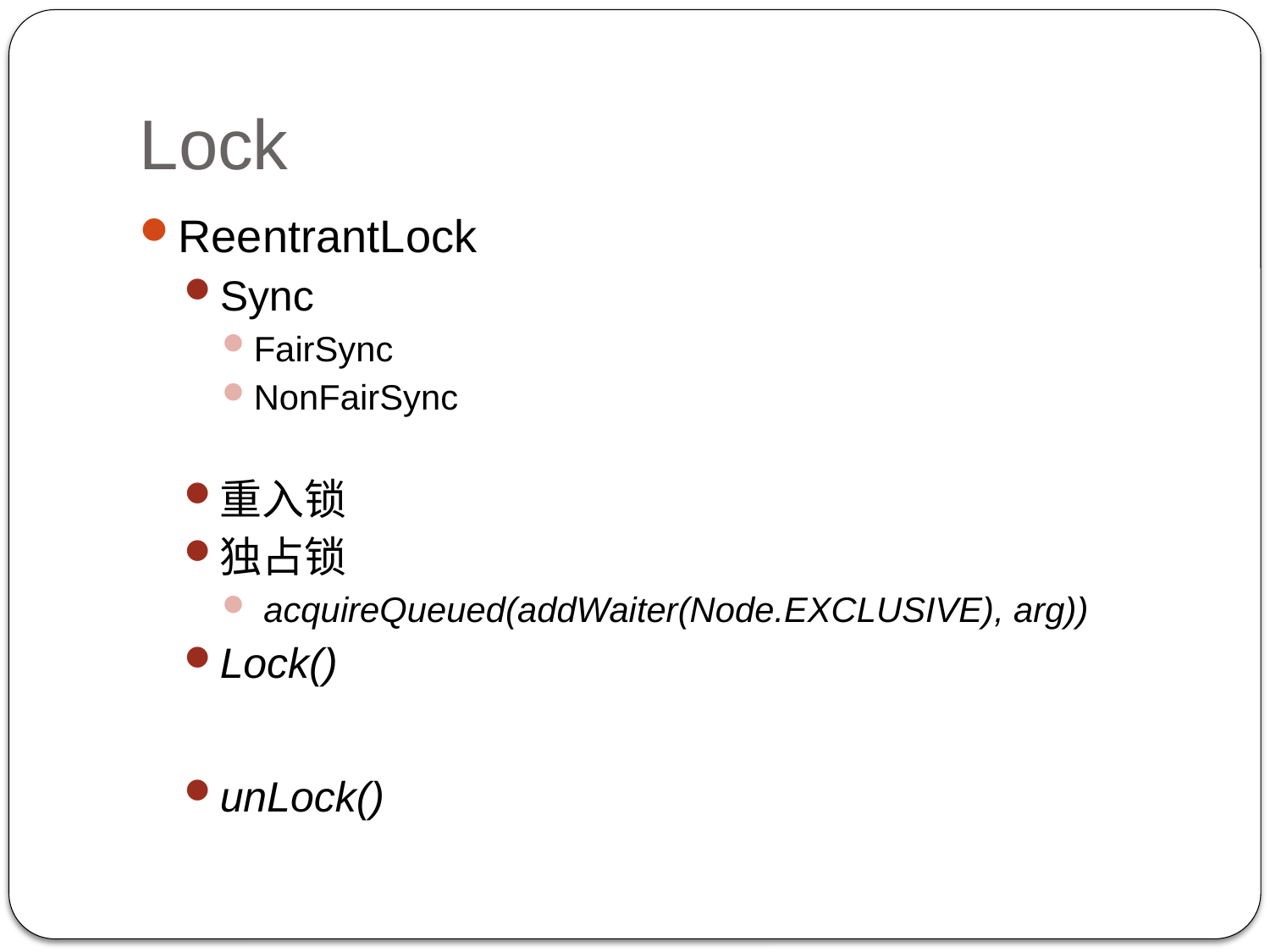

# Lock
ReentrantLock
Sync
FairSync
NonFairSync

重入锁
独占锁
 acquireQueued(addWaiter(Node.EXCLUSIVE), arg))
Lock()

unLock()